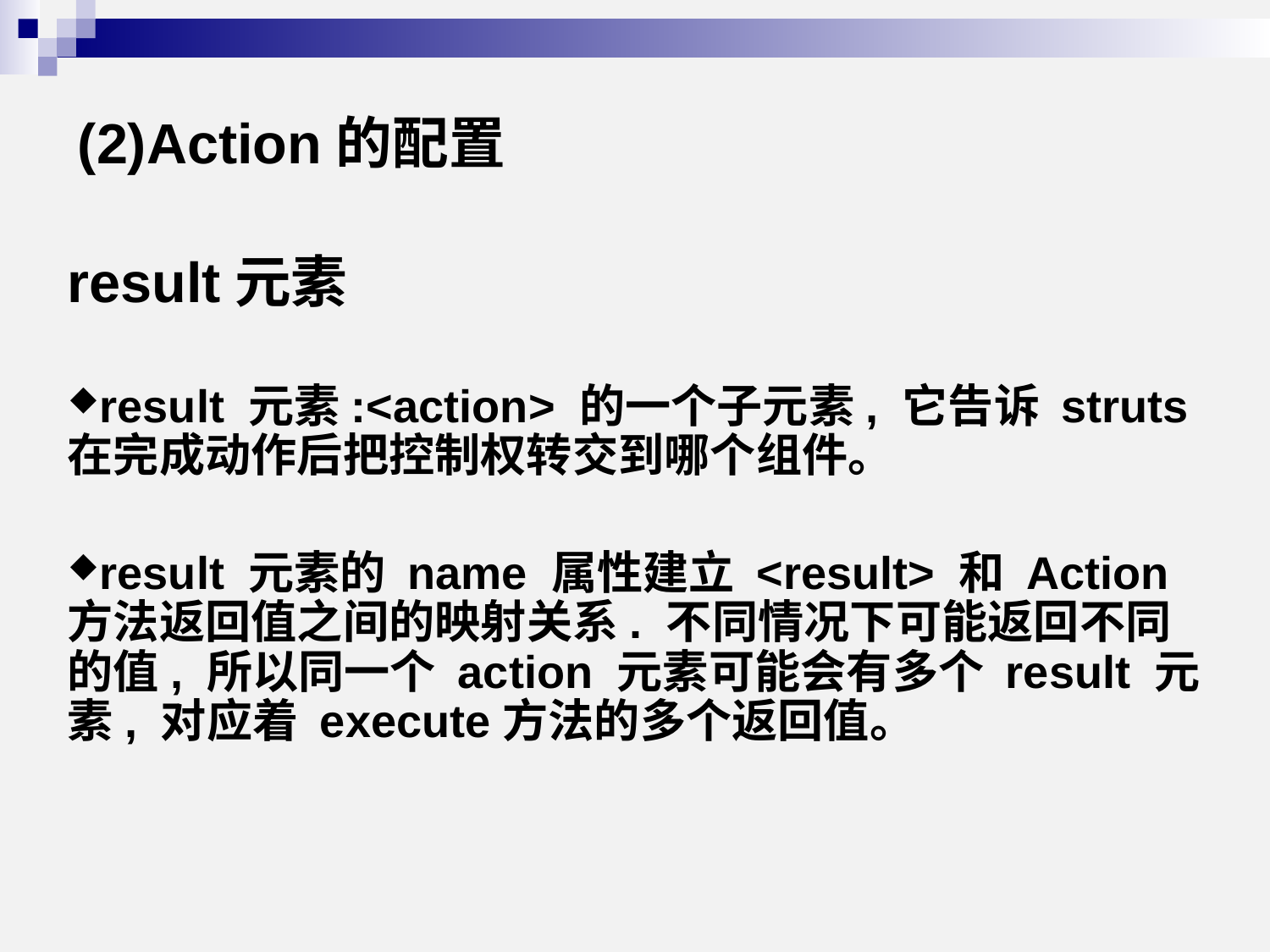

(2)Action的配置
result元素

result 元素:<action> 的一个子元素, 它告诉 struts 在完成动作后把控制权转交到哪个组件。

result 元素的 name 属性建立 <result> 和 Action 方法返回值之间的映射关系. 不同情况下可能返回不同的值, 所以同一个 action 元素可能会有多个 result 元素, 对应着 execute方法的多个返回值。

20